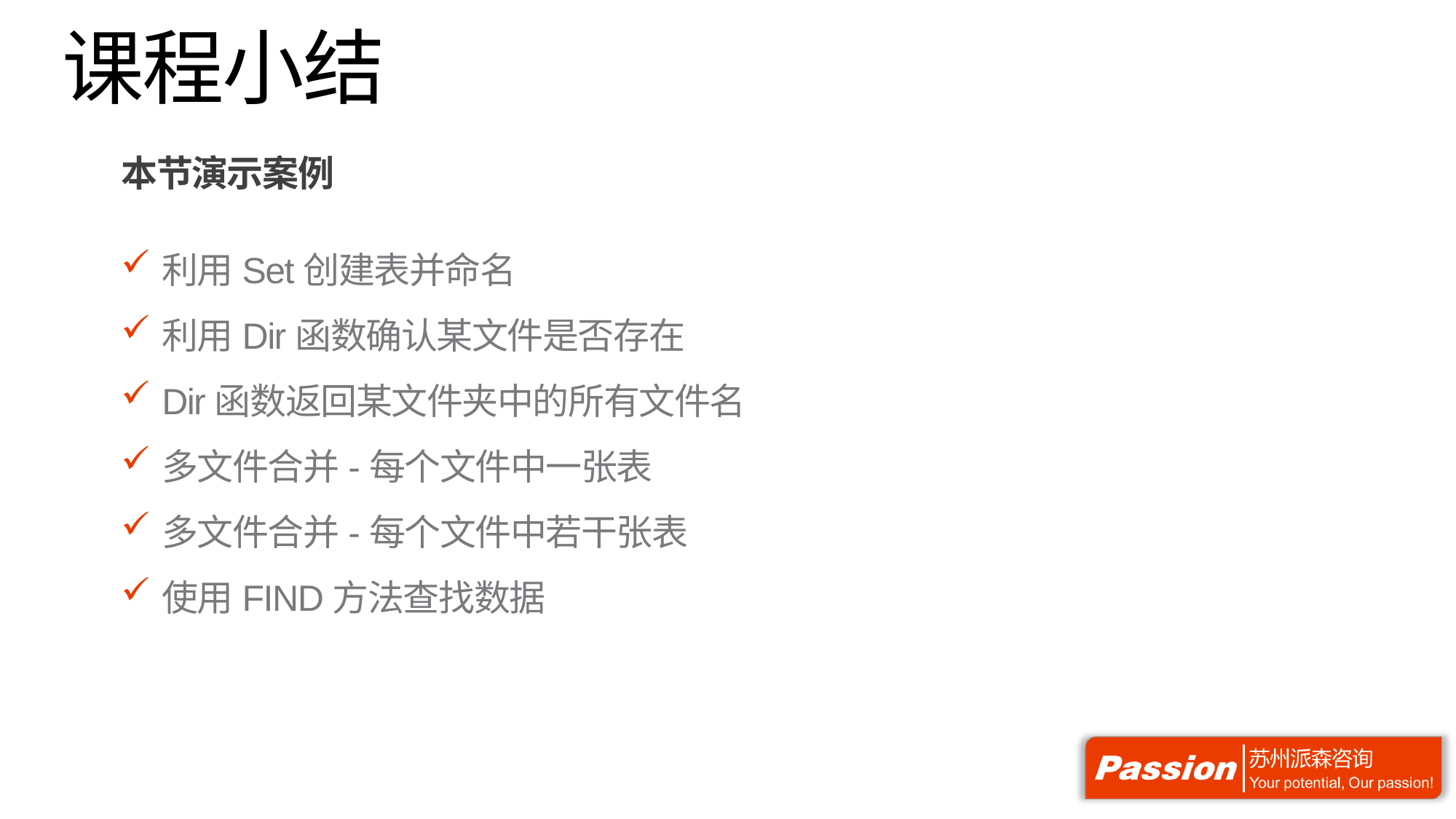

# 课程小结
本节演示案例
利用Set创建表并命名
利用Dir函数确认某文件是否存在
Dir函数返回某文件夹中的所有文件名
多文件合并-每个文件中一张表
多文件合并-每个文件中若干张表
使用FIND方法查找数据